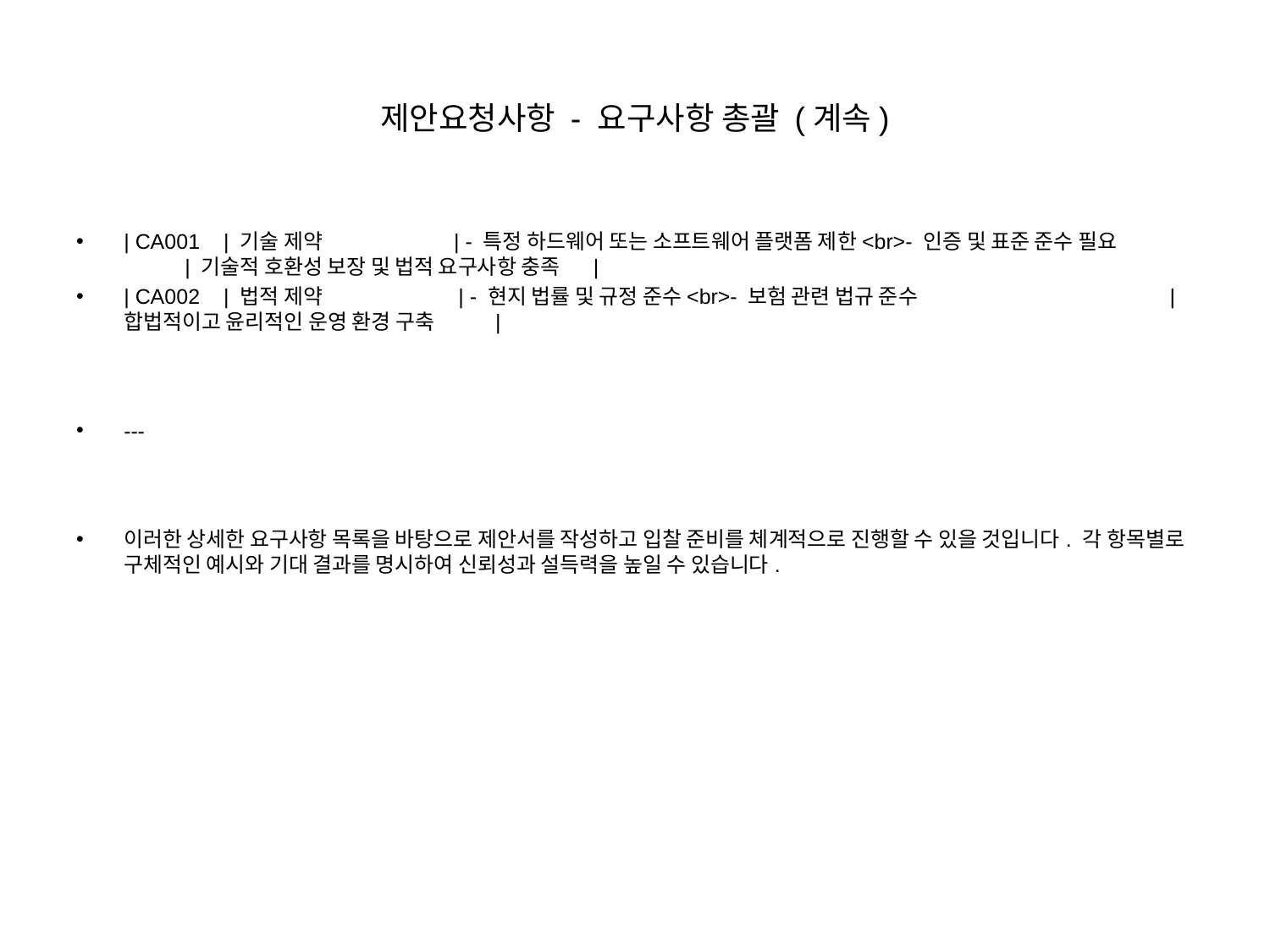

# 제안요청사항 - 요구사항 총괄 (계속)
| CA001    | 기술 제약                           | - 특정 하드웨어 또는 소프트웨어 플랫폼 제한<br>- 인증 및 표준 준수 필요                             | 기술적 호환성 보장 및 법적 요구사항 충족      |
| CA002    | 법적 제약                            | - 현지 법률 및 규정 준수<br>- 보험 관련 법규 준수                                                     | 합법적이고 윤리적인 운영 환경 구축            |

---

이러한 상세한 요구사항 목록을 바탕으로 제안서를 작성하고 입찰 준비를 체계적으로 진행할 수 있을 것입니다. 각 항목별로 구체적인 예시와 기대 결과를 명시하여 신뢰성과 설득력을 높일 수 있습니다.